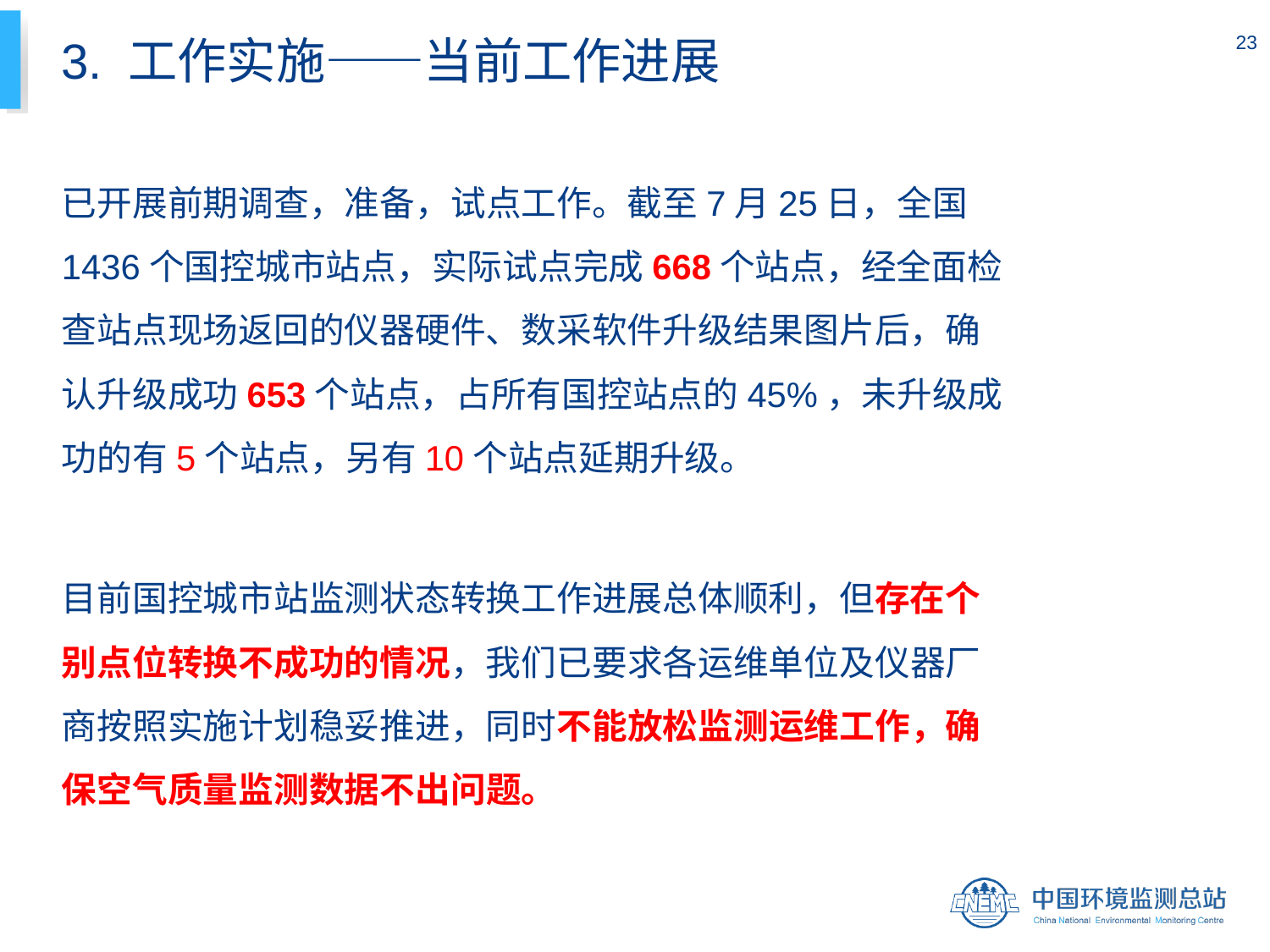

# 3. 工作实施——当前工作进展
23
已开展前期调查，准备，试点工作。截至7月25日，全国1436个国控城市站点，实际试点完成668个站点，经全面检查站点现场返回的仪器硬件、数采软件升级结果图片后，确认升级成功653个站点，占所有国控站点的45%，未升级成功的有5个站点，另有10个站点延期升级。

目前国控城市站监测状态转换工作进展总体顺利，但存在个别点位转换不成功的情况，我们已要求各运维单位及仪器厂商按照实施计划稳妥推进，同时不能放松监测运维工作，确保空气质量监测数据不出问题。